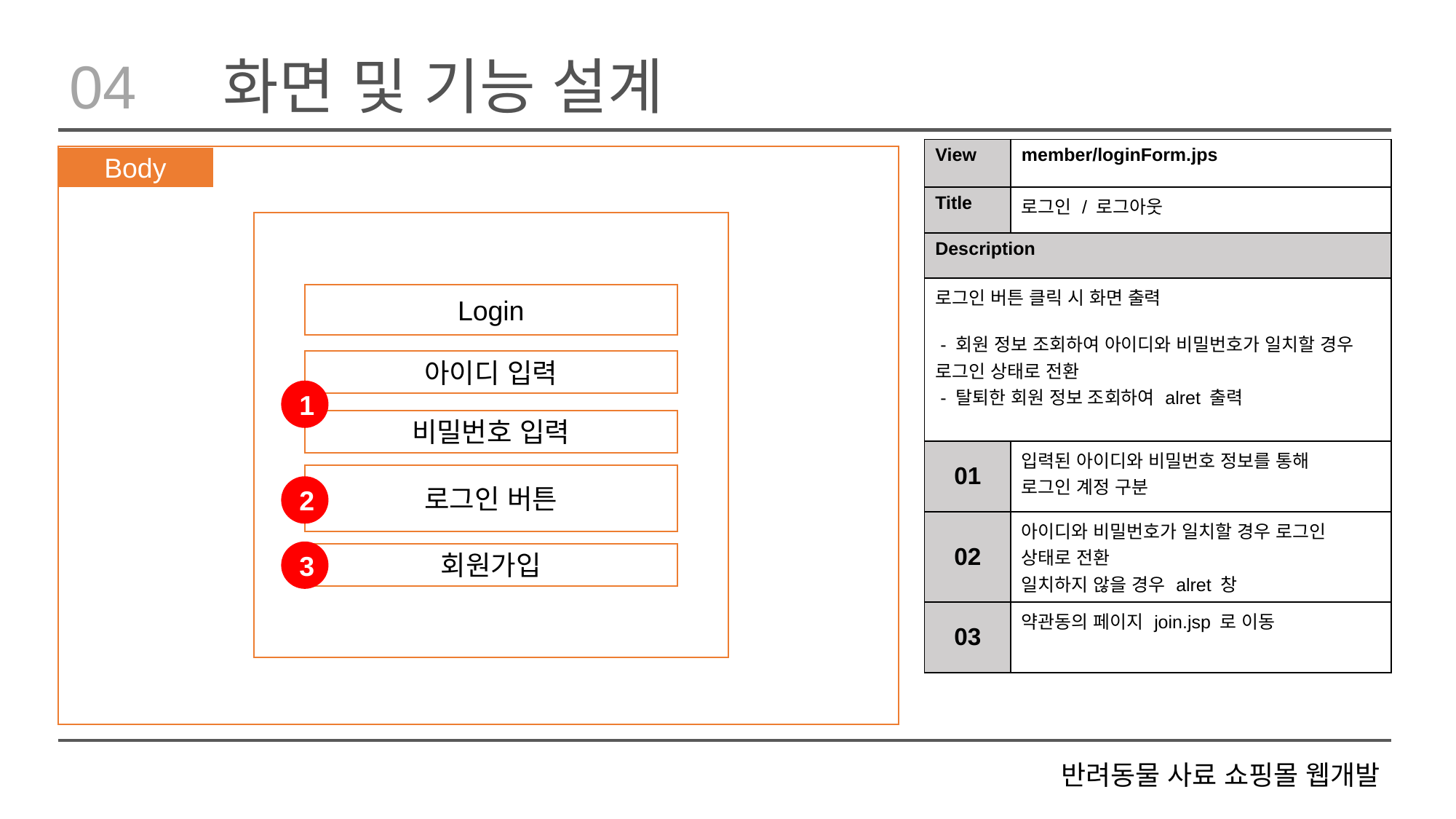

04
화면 및 기능 설계
| View | member/loginForm.jps |
| --- | --- |
| Title | 로그인 / 로그아웃 |
| Description |  |
| 로그인 버튼 클릭 시 화면 출력 - 회원 정보 조회하여 아이디와 비밀번호가 일치할 경우 로그인 상태로 전환 - 탈퇴한 회원 정보 조회하여 alret 출력 |  |
| 01 | 입력된 아이디와 비밀번호 정보를 통해 로그인 계정 구분 |
| 02 | 아이디와 비밀번호가 일치할 경우 로그인 상태로 전환 일치하지 않을 경우 alret 창 |
| 03 | 약관동의 페이지 join.jsp 로 이동 |

Body

Login
아이디 입력
1
비밀번호 입력
로그인 버튼
2
3
회원가입
반려동물 사료 쇼핑몰 웹개발